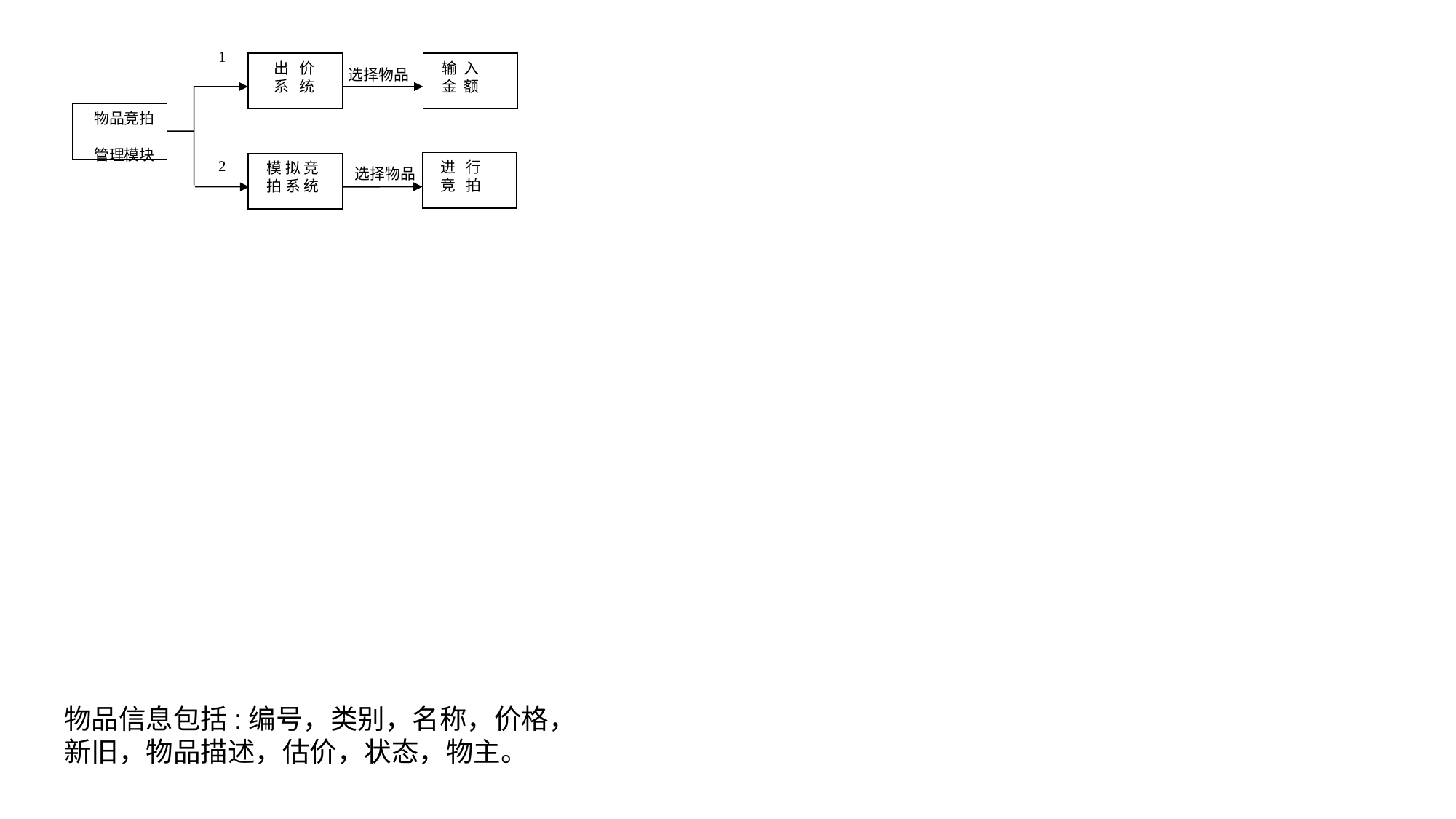

1
 出   价
 系   统
输  入
金  额

物品竞拍
管理模块

2
 进   行
 竞   拍
模 拟 竞
拍 系 统

选择物品
选择物品
物品信息包括:编号，类别，名称，价格，新旧，物品描述，估价，状态，物主。